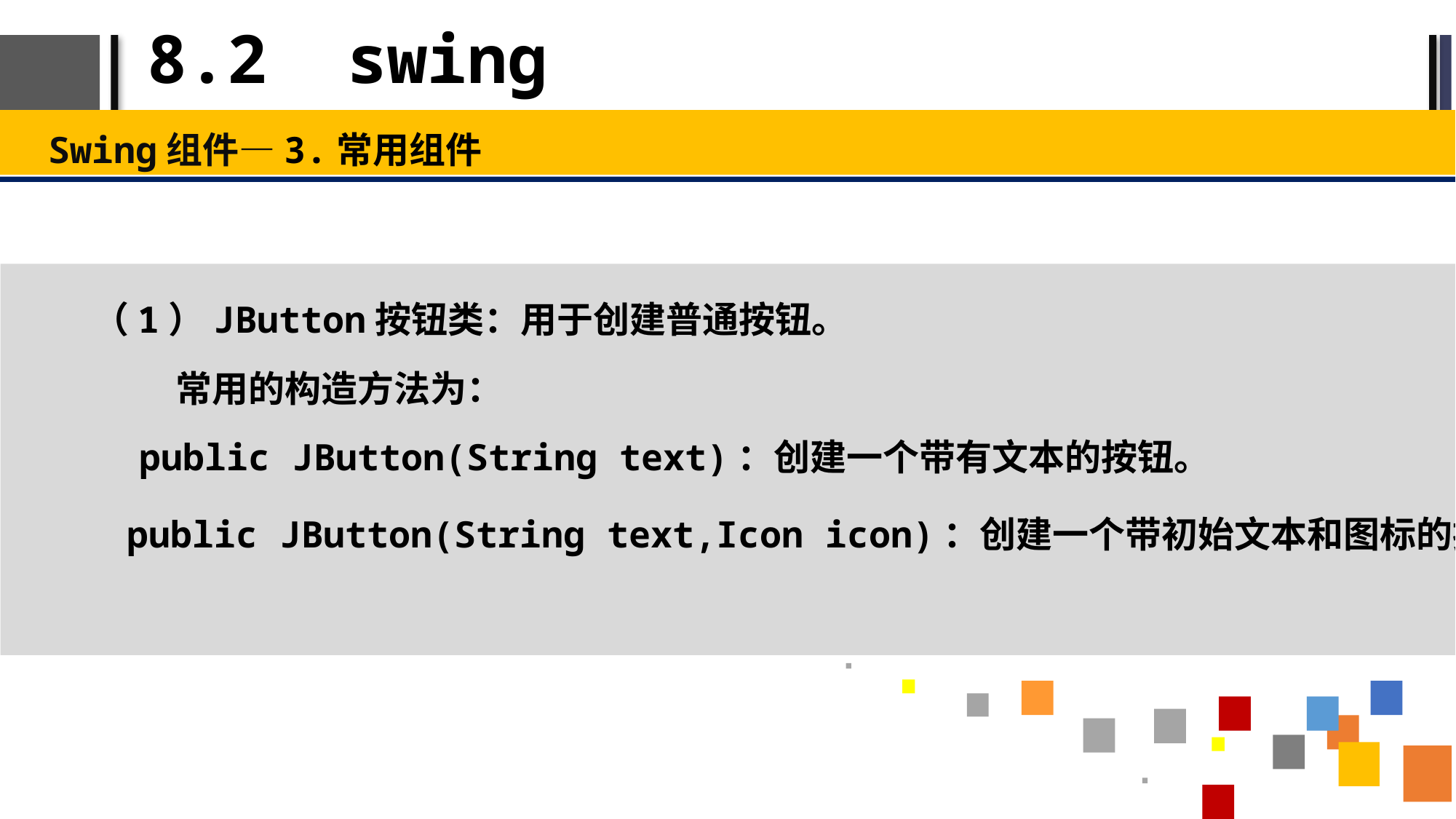

# 8.2  swing

Swing组件—3.常用组件

（1）JButton按钮类：用于创建普通按钮。
 常用的构造方法为：
public JButton(String text)：创建一个带有文本的按钮。
public JButton(String text,Icon icon)：创建一个带初始文本和图标的按钮。